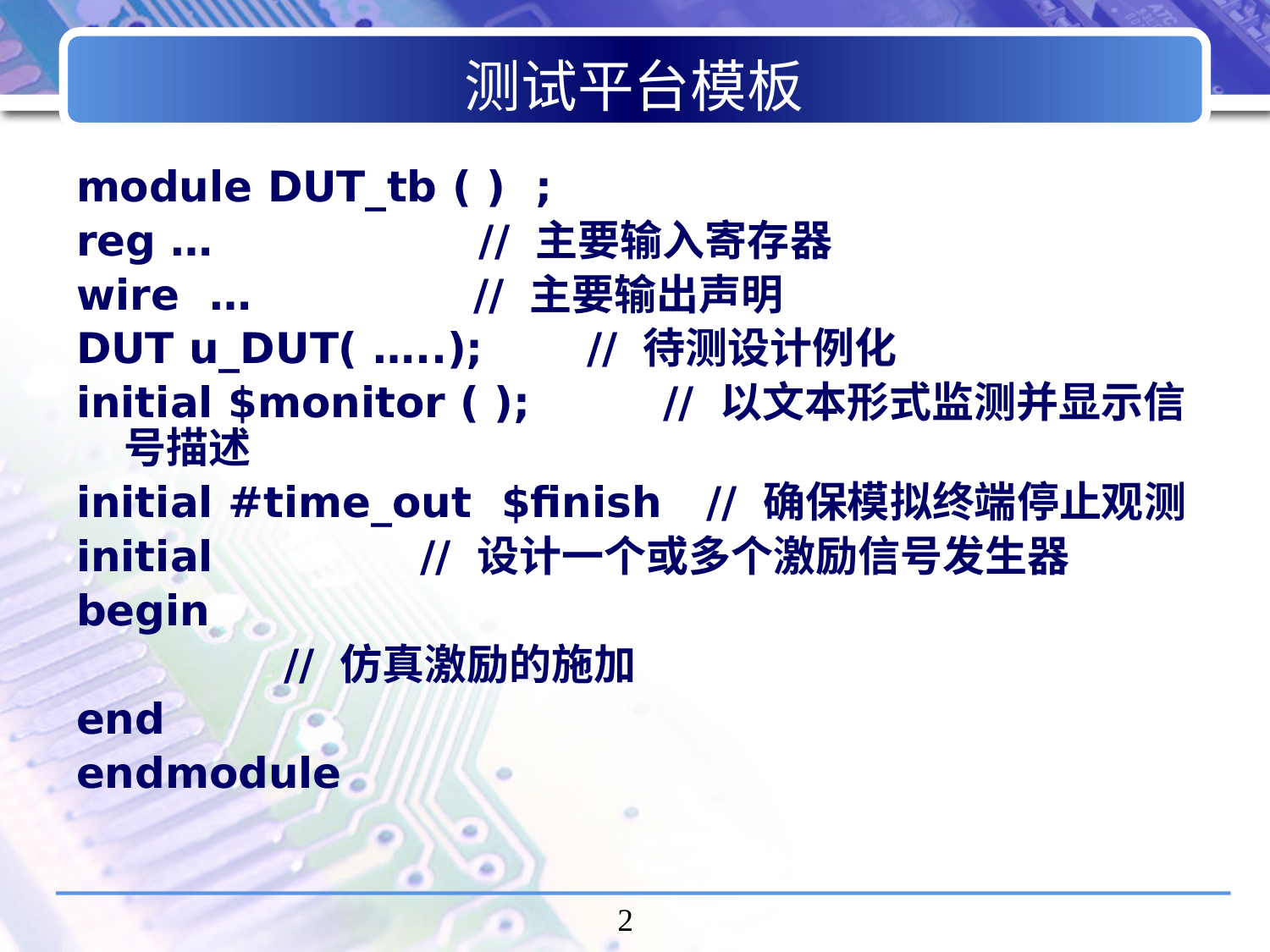

# 测试平台模板
module DUT_tb ( )  ;
reg …                  // 主要输入寄存器
wire  …               // 主要输出声明
DUT u_DUT( …..);       // 待测设计例化
initial $monitor ( );         // 以文本形式监测并显示信号描述
initial #time_out  $finish   // 确保模拟终端停止观测
initial              // 设计一个或多个激励信号发生器
begin
              // 仿真激励的施加
end
endmodule